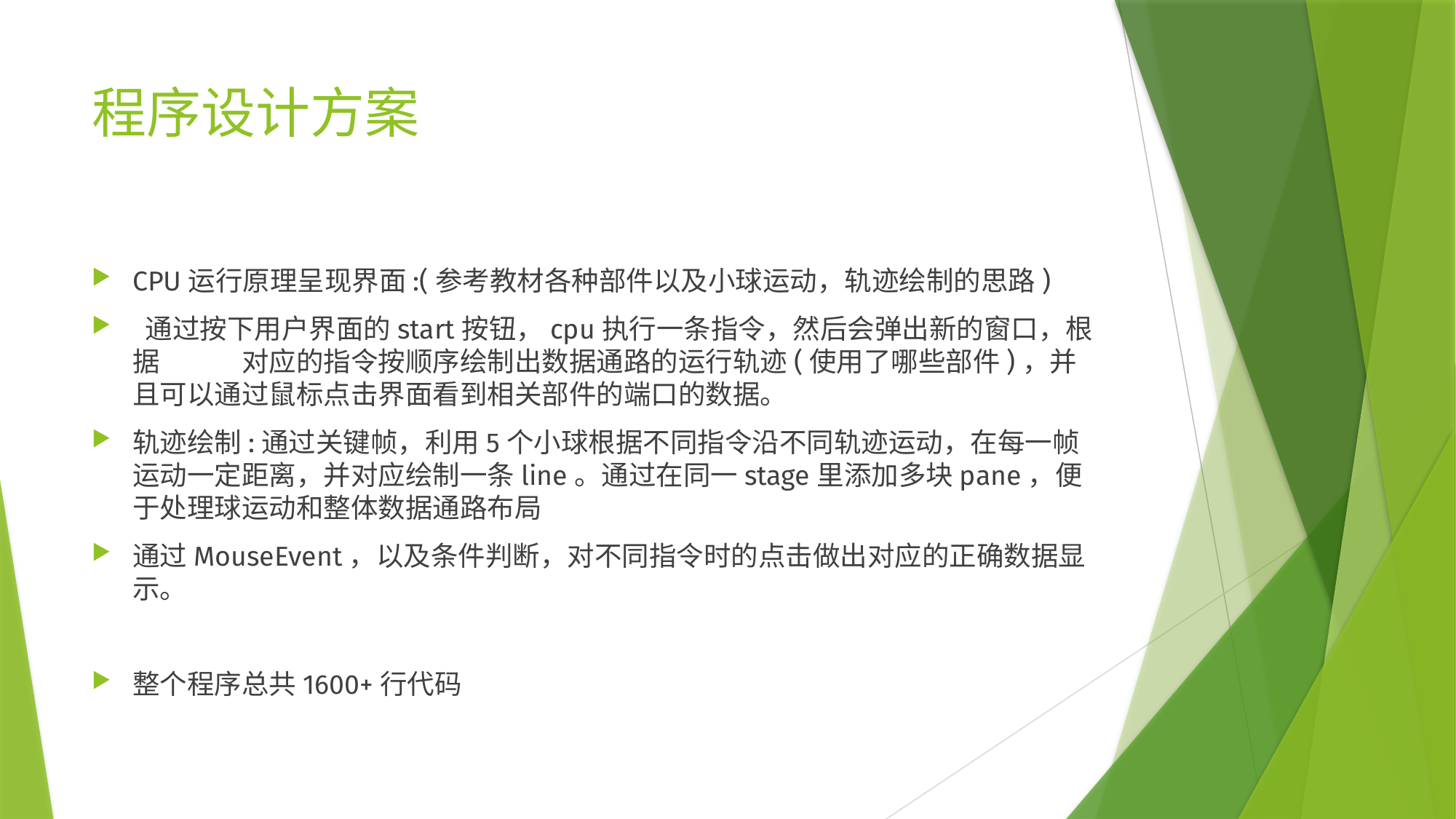

# 程序设计方案
CPU运行原理呈现界面:(参考教材各种部件以及小球运动，轨迹绘制的思路)
 通过按下用户界面的start按钮，cpu执行一条指令，然后会弹出新的窗口，根据	对应的指令按顺序绘制出数据通路的运行轨迹(使用了哪些部件)，并且可以通过鼠标点击界面看到相关部件的端口的数据。
轨迹绘制:通过关键帧，利用5个小球根据不同指令沿不同轨迹运动，在每一帧运动一定距离，并对应绘制一条line。通过在同一stage里添加多块pane，便于处理球运动和整体数据通路布局
通过MouseEvent，以及条件判断，对不同指令时的点击做出对应的正确数据显示。

整个程序总共1600+行代码